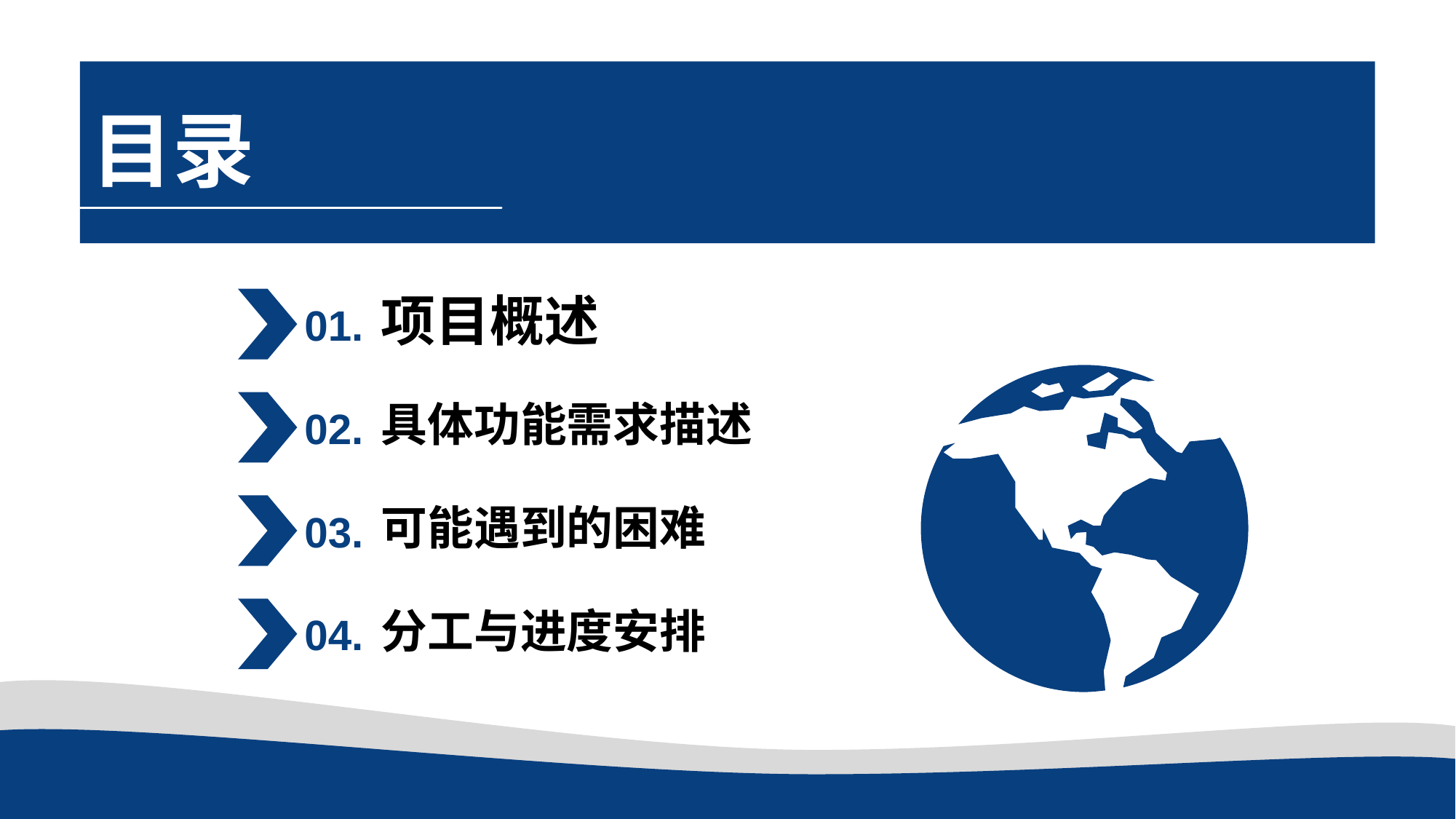

目录
项目概述
01.

具体功能需求描述
02.

可能遇到的困难
03.

分工与进度安排
04.